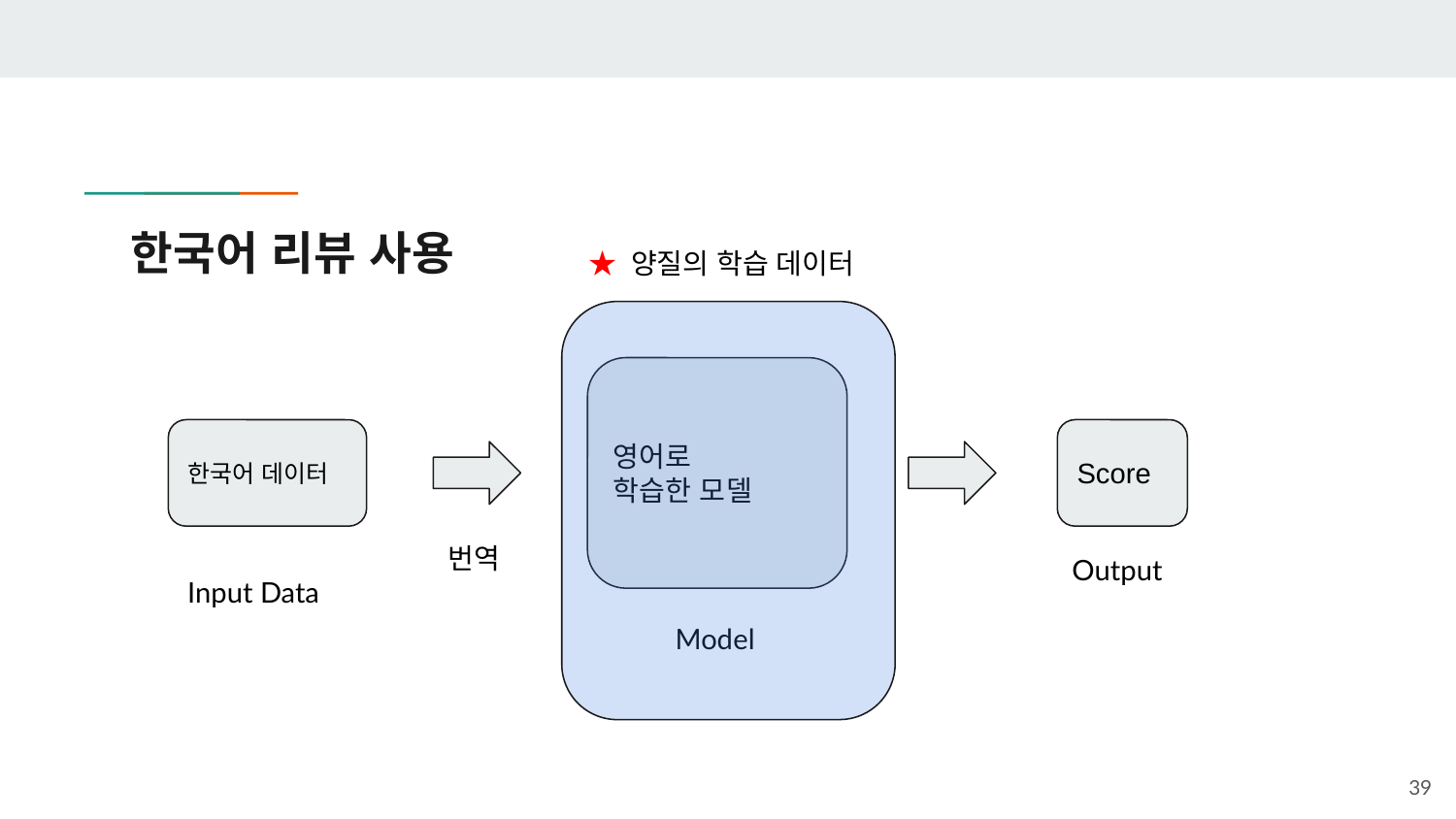

# 한국어 리뷰 사용
★ 양질의 학습 데이터

영어로
학습한 모델
한국어 데이터
Score

번역
Output
Input Data
Model
39